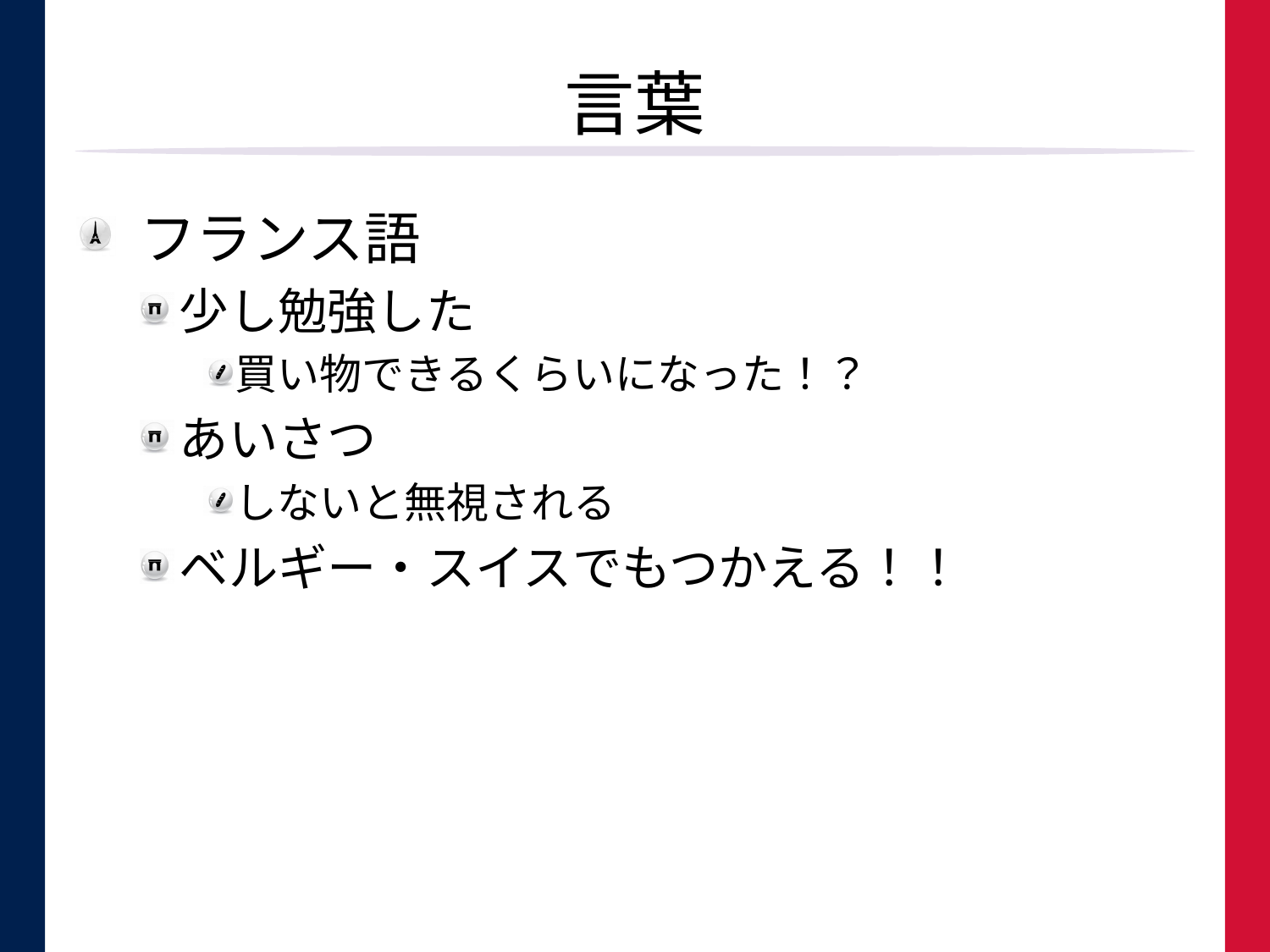

# 言葉
フランス語
少し勉強した
買い物できるくらいになった！？
あいさつ
しないと無視される
ベルギー・スイスでもつかえる！！